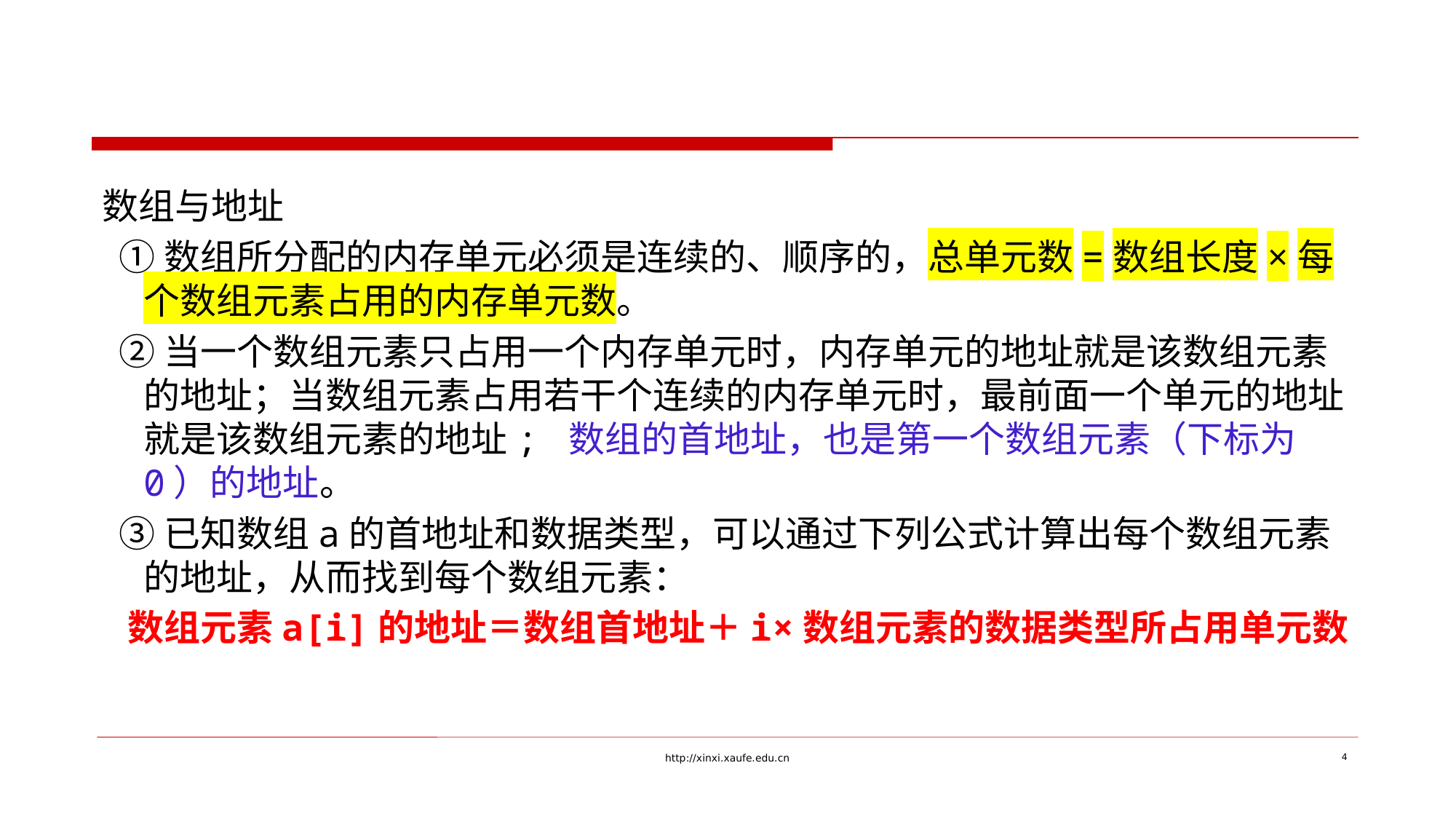

数组与地址
  ①数组所分配的内存单元必须是连续的、顺序的，总单元数=数组长度×每个数组元素占用的内存单元数。
  ②当一个数组元素只占用一个内存单元时，内存单元的地址就是该数组元素的地址；当数组元素占用若干个连续的内存单元时，最前面一个单元的地址就是该数组元素的地址; 数组的首地址，也是第一个数组元素（下标为0）的地址。
  ③已知数组a的首地址和数据类型，可以通过下列公式计算出每个数组元素的地址，从而找到每个数组元素：
  数组元素a[i]的地址＝数组首地址＋i×数组元素的数据类型所占用单元数

http://xinxi.xaufe.edu.cn
4